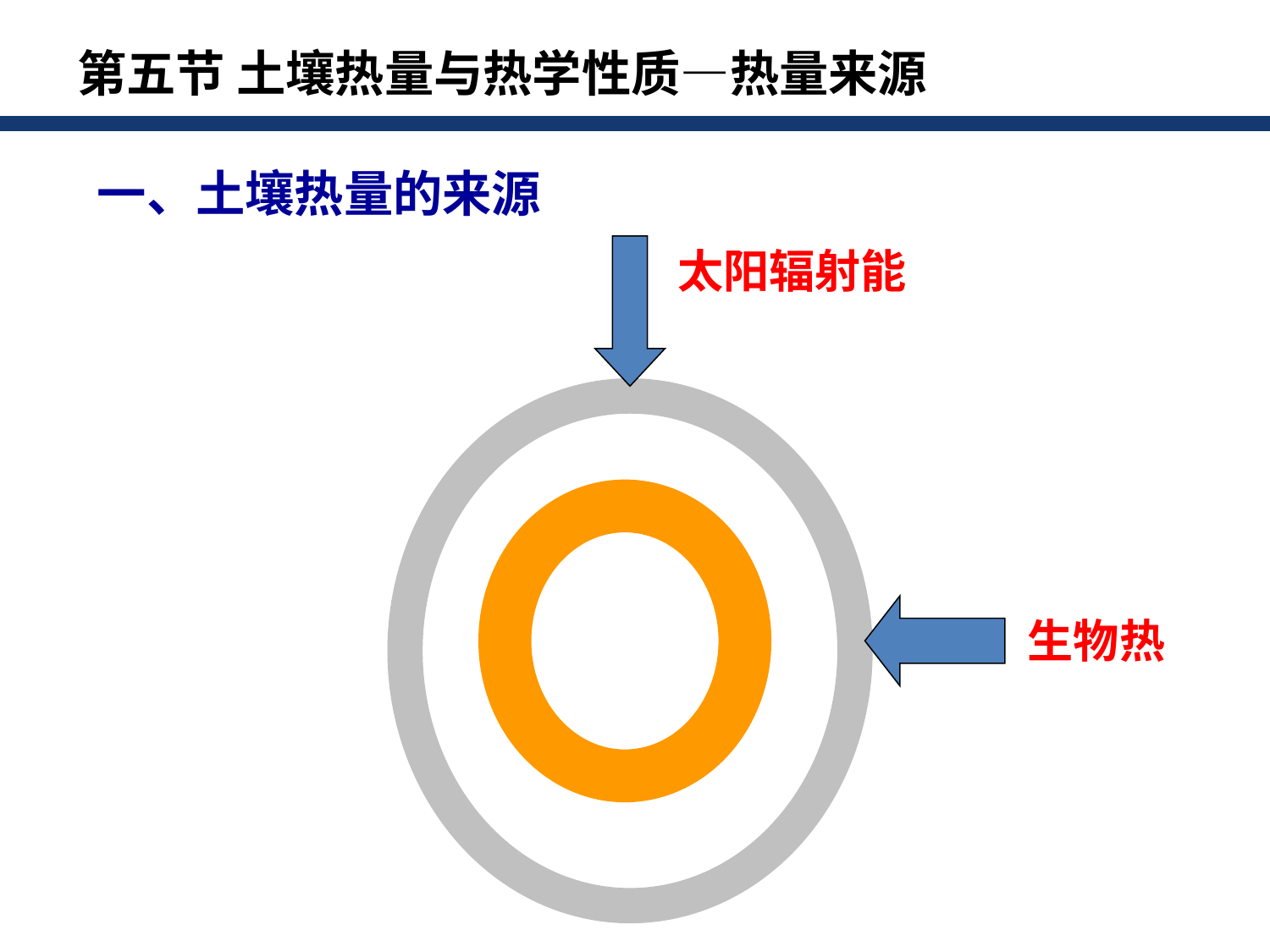

第五节 土壤热量与热学性质—热量来源

一、土壤热量的来源

太阳辐射能

生物热